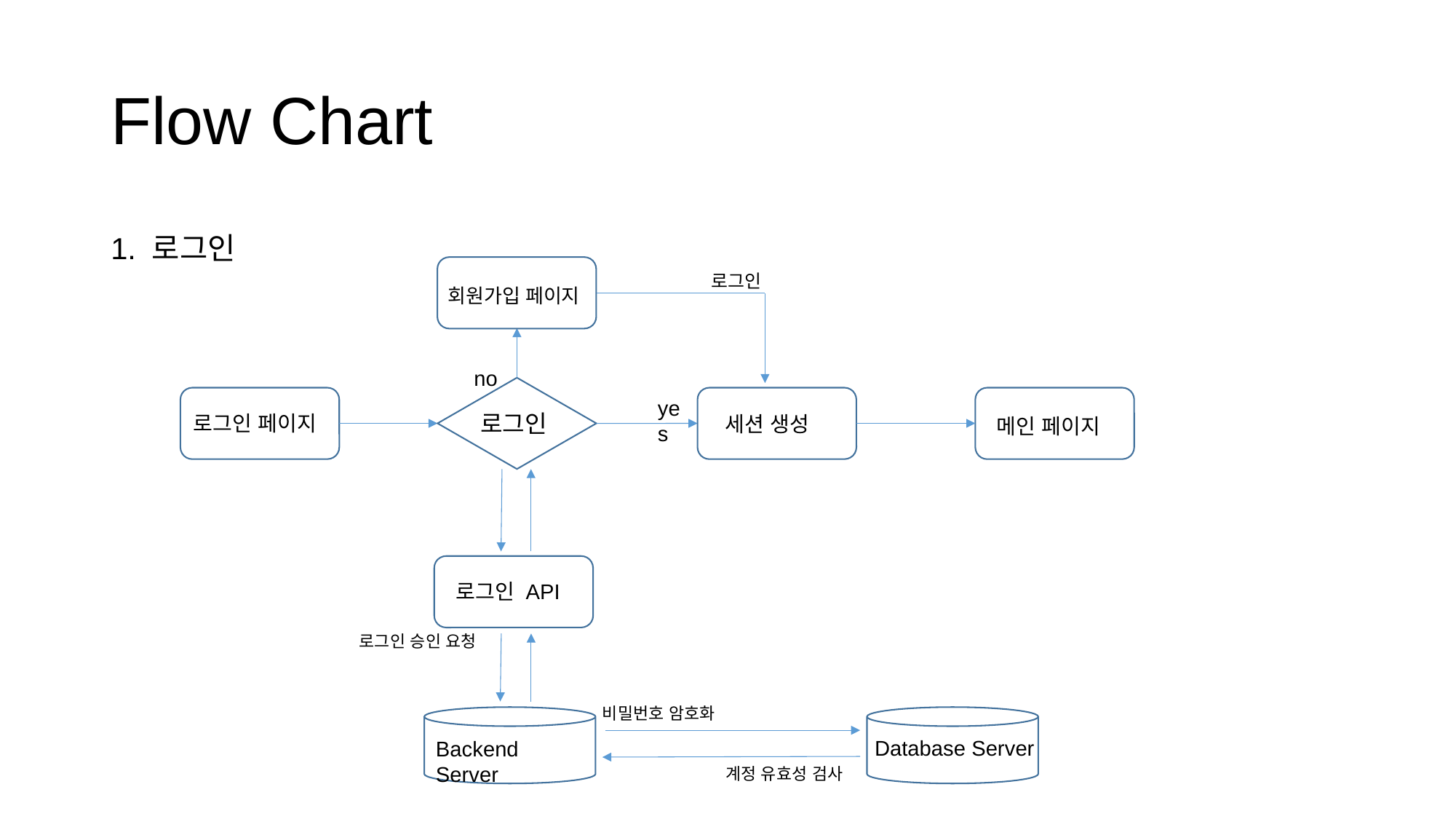

# Flow Chart
1. 로그인

로그인
회원가입 페이지
no

yes
로그인
로그인 페이지
세션 생성
메인 페이지

로그인 API
로그인 승인 요청
비밀번호 암호화

Database Server
Backend Server
계정 유효성 검사